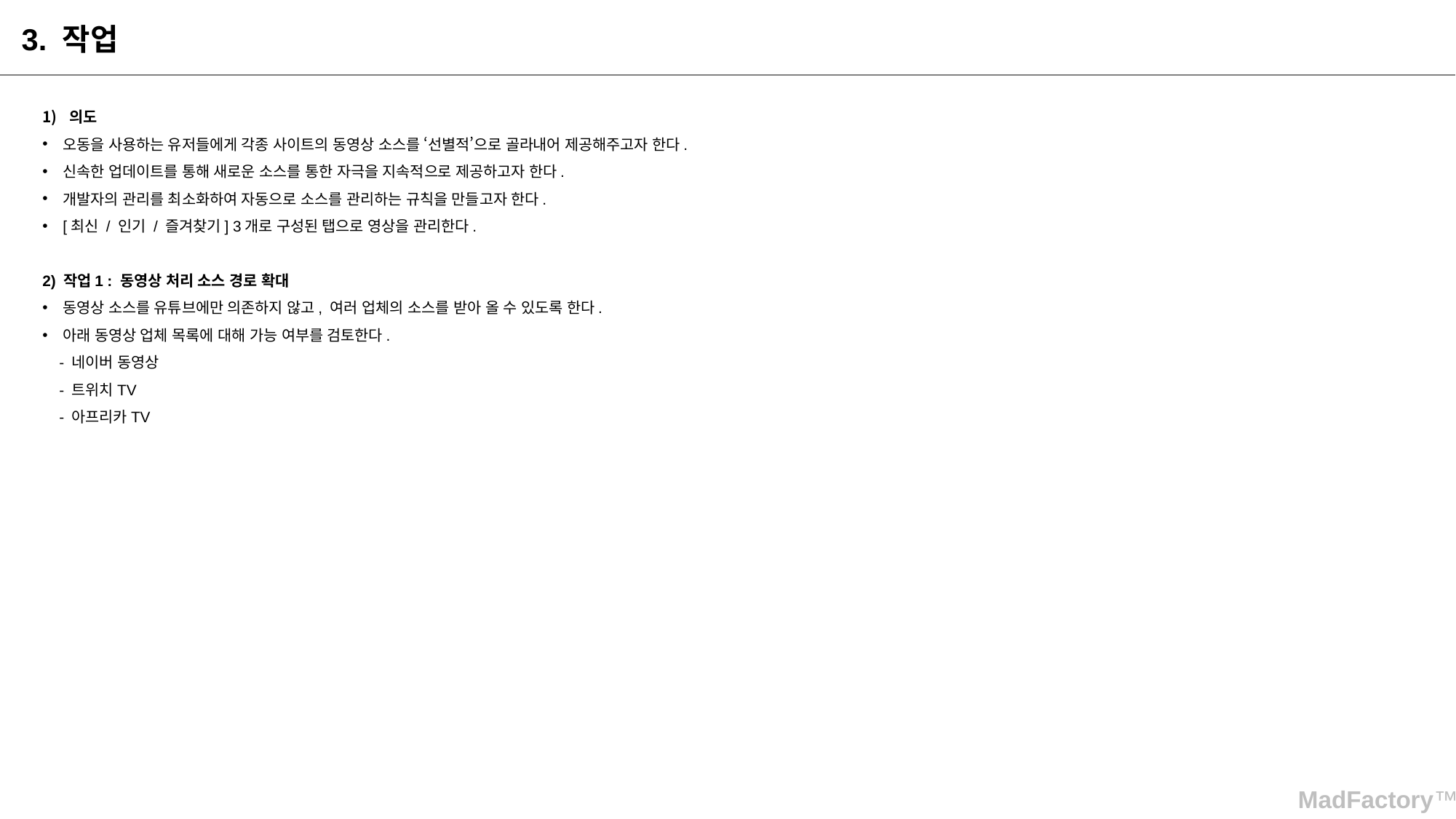

3. 작업
의도
오동을 사용하는 유저들에게 각종 사이트의 동영상 소스를 ‘선별적’으로 골라내어 제공해주고자 한다.
신속한 업데이트를 통해 새로운 소스를 통한 자극을 지속적으로 제공하고자 한다.
개발자의 관리를 최소화하여 자동으로 소스를 관리하는 규칙을 만들고자 한다.
[최신 / 인기 / 즐겨찾기] 3개로 구성된 탭으로 영상을 관리한다.

2) 작업1 : 동영상 처리 소스 경로 확대
동영상 소스를 유튜브에만 의존하지 않고, 여러 업체의 소스를 받아 올 수 있도록 한다.
아래 동영상 업체 목록에 대해 가능 여부를 검토한다.
    - 네이버 동영상
    - 트위치TV
    - 아프리카TV
MadFactory™